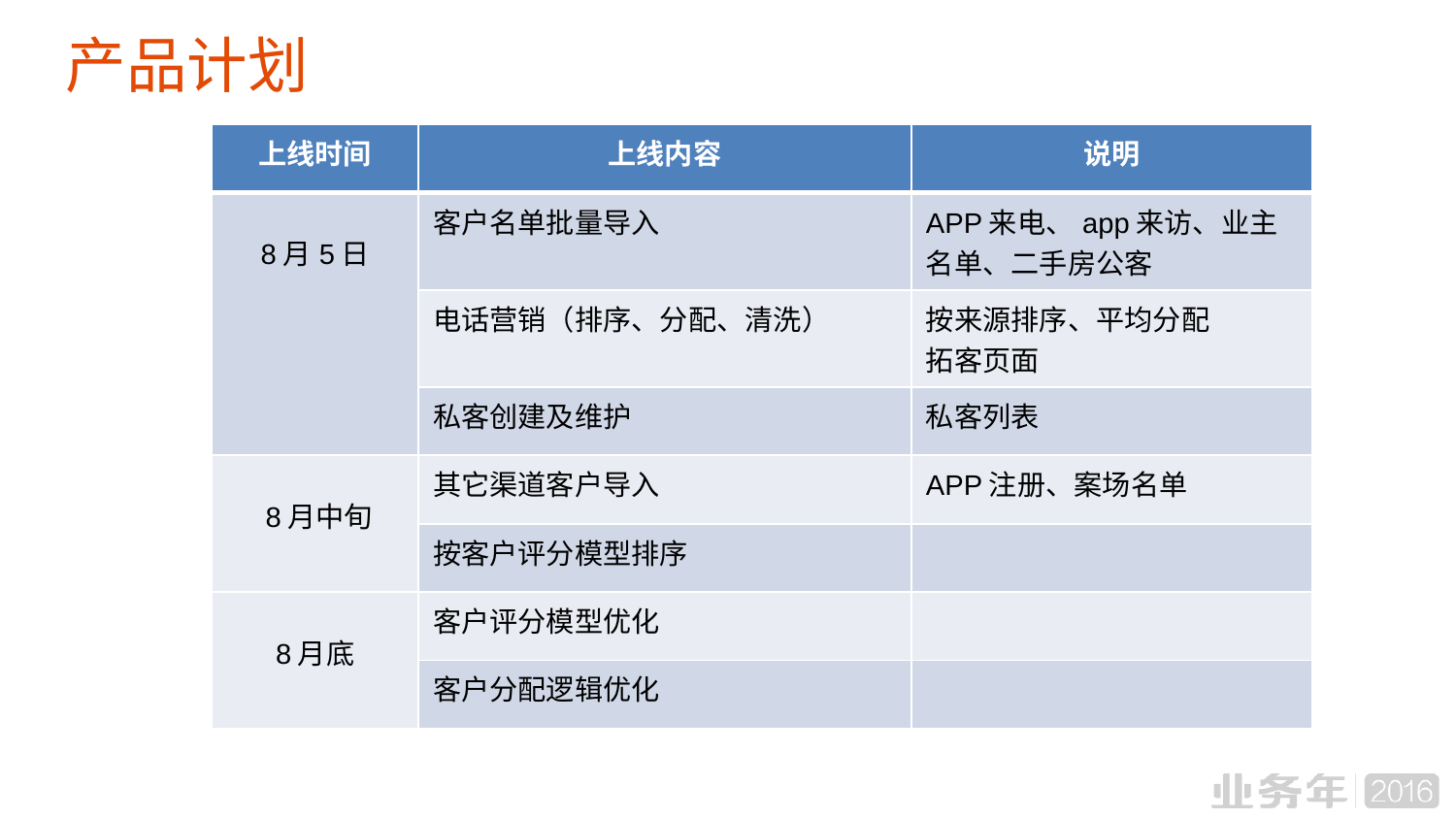

# 产品计划
| 上线时间 | 上线内容 | 说明 |
| --- | --- | --- |
| 8月5日 | 客户名单批量导入 | APP来电、app来访、业主名单、二手房公客 |
|  | 电话营销（排序、分配、清洗） | 按来源排序、平均分配 拓客页面 |
|  | 私客创建及维护 | 私客列表 |
| 8月中旬 | 其它渠道客户导入 | APP注册、案场名单 |
|  | 按客户评分模型排序 |  |
| 8月底 | 客户评分模型优化 |  |
|  | 客户分配逻辑优化 |  |